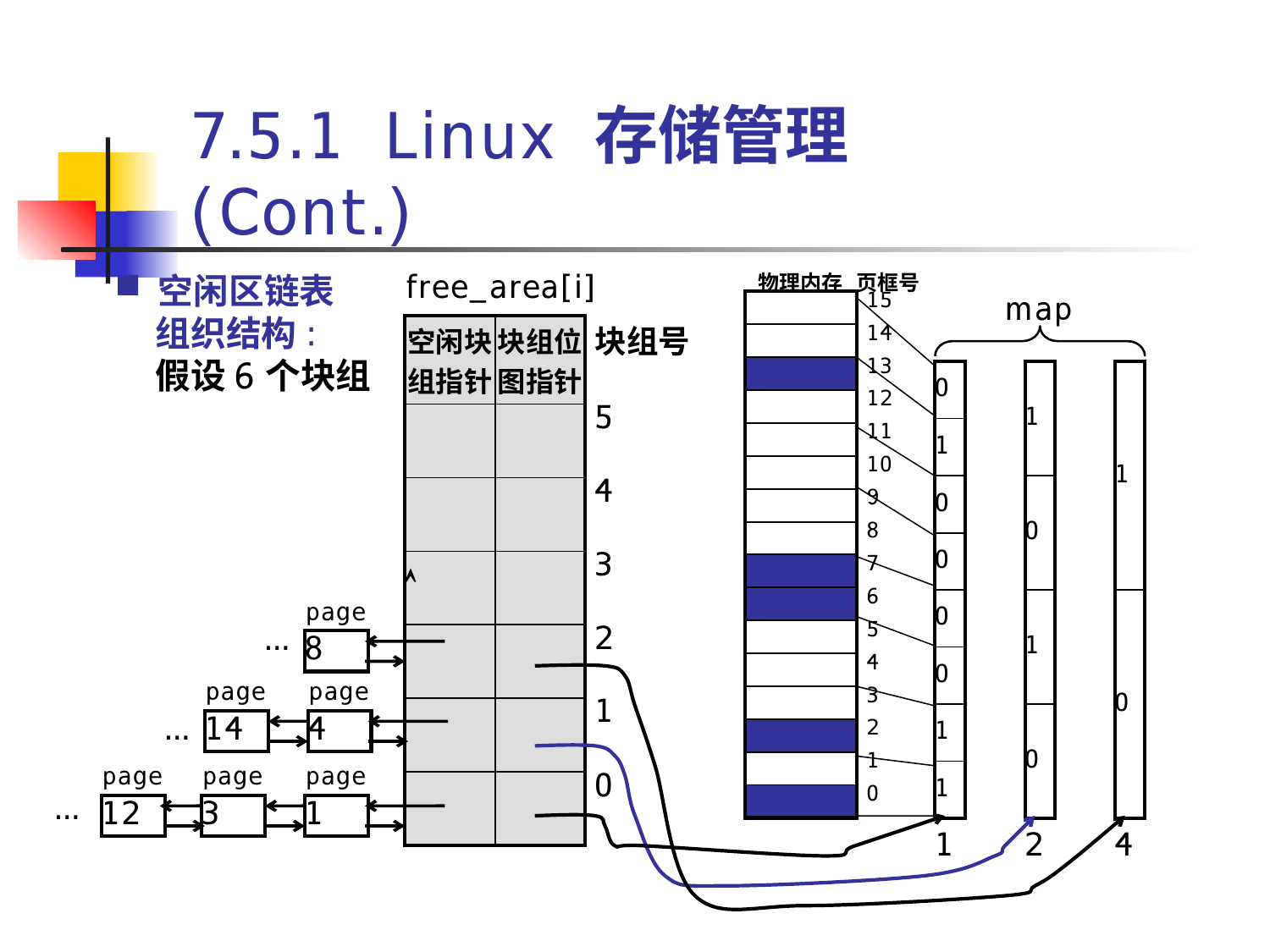

7.5.1  Linux 存储管理(Cont.)

| 物理内存 | 页框号 |
| --- | --- |
|  | 15 |
|  | 14 |
|  | 13 |
|  | 12 |
|  | 11 |
|  | 10 |
|  | 9 |
|  | 8 |
|  | 7 |
|  | 6 |
|  | 5 |
|  | 4 |
|  | 3 |
|  | 2 |
|  | 1 |
|  | 0 |
free_area[i]
 空闲区链表
    组织结构:
    假设6个块组
map

| 空闲块组指针 | 块组位图指针 | 块组号 |
| --- | --- | --- |
|  |  | 5 |
|  |  | 4 |
| ∧ |  | 3 |
|  |  | 2 |
|  |  | 1 |
|  |  | 0 |

| 0 |
| --- |
| 1 |
| 0 |
| 0 |
| 0 |
| 0 |
| 1 |
| 1 |
| 1 |
| 1 |
| --- |
| 0 |
| 1 |
| 0 |
| 2 |
| 1 |
| --- |
| 0 |
| 4 |

| page |
| --- |
| 8 |

…

| page |
| --- |
| 14 |
| page |
| --- |
| 4 |

…

| page |
| --- |
| 12 |
| page |
| --- |
| 3 |
| page |
| --- |
| 1 |
…